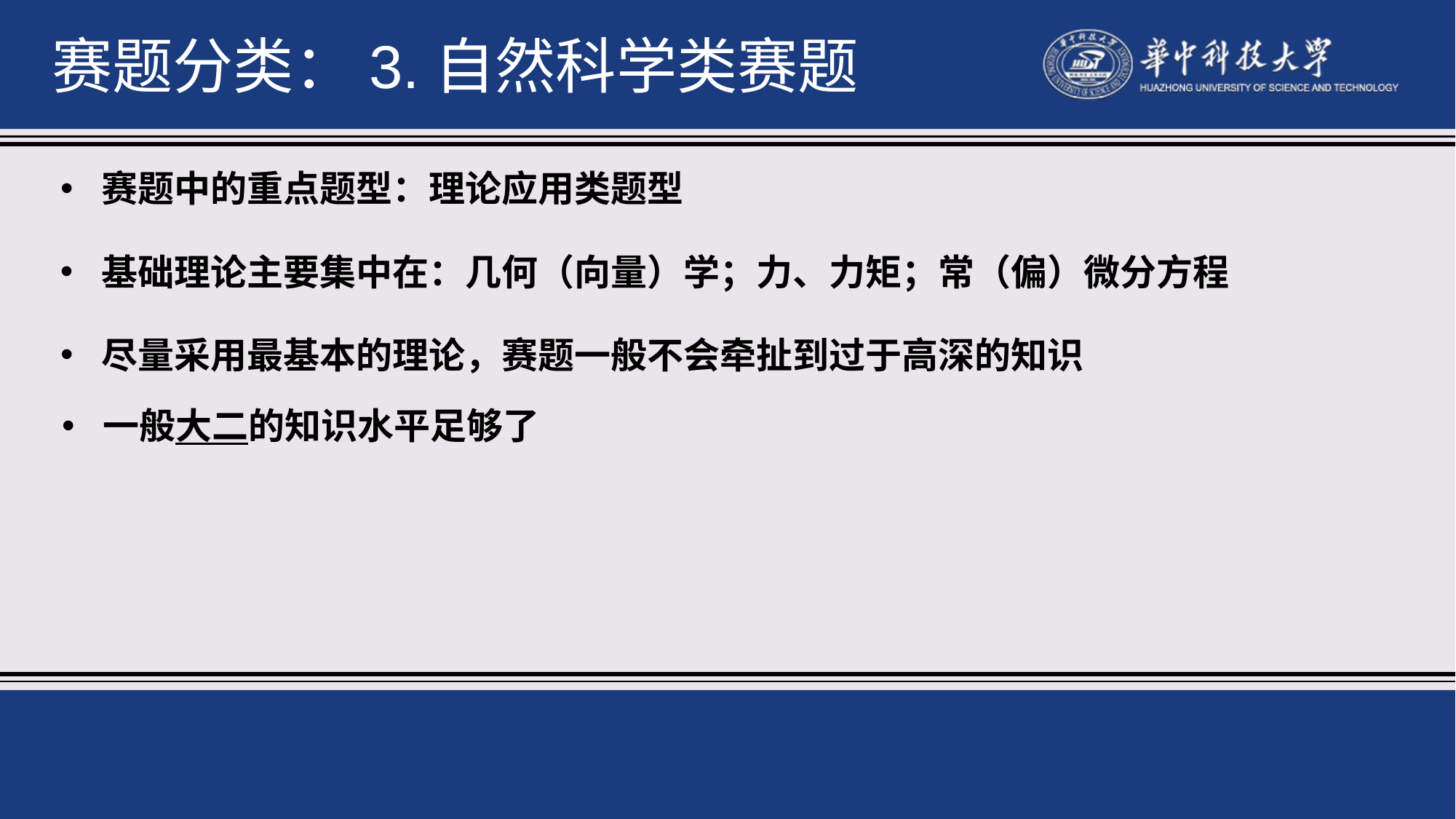

赛题分类：3.自然科学类赛题
赛题中的重点题型：理论应用类题型
基础理论主要集中在：几何（向量）学；力、力矩；常（偏）微分方程
尽量采用最基本的理论，赛题一般不会牵扯到过于高深的知识
一般大二的知识水平足够了